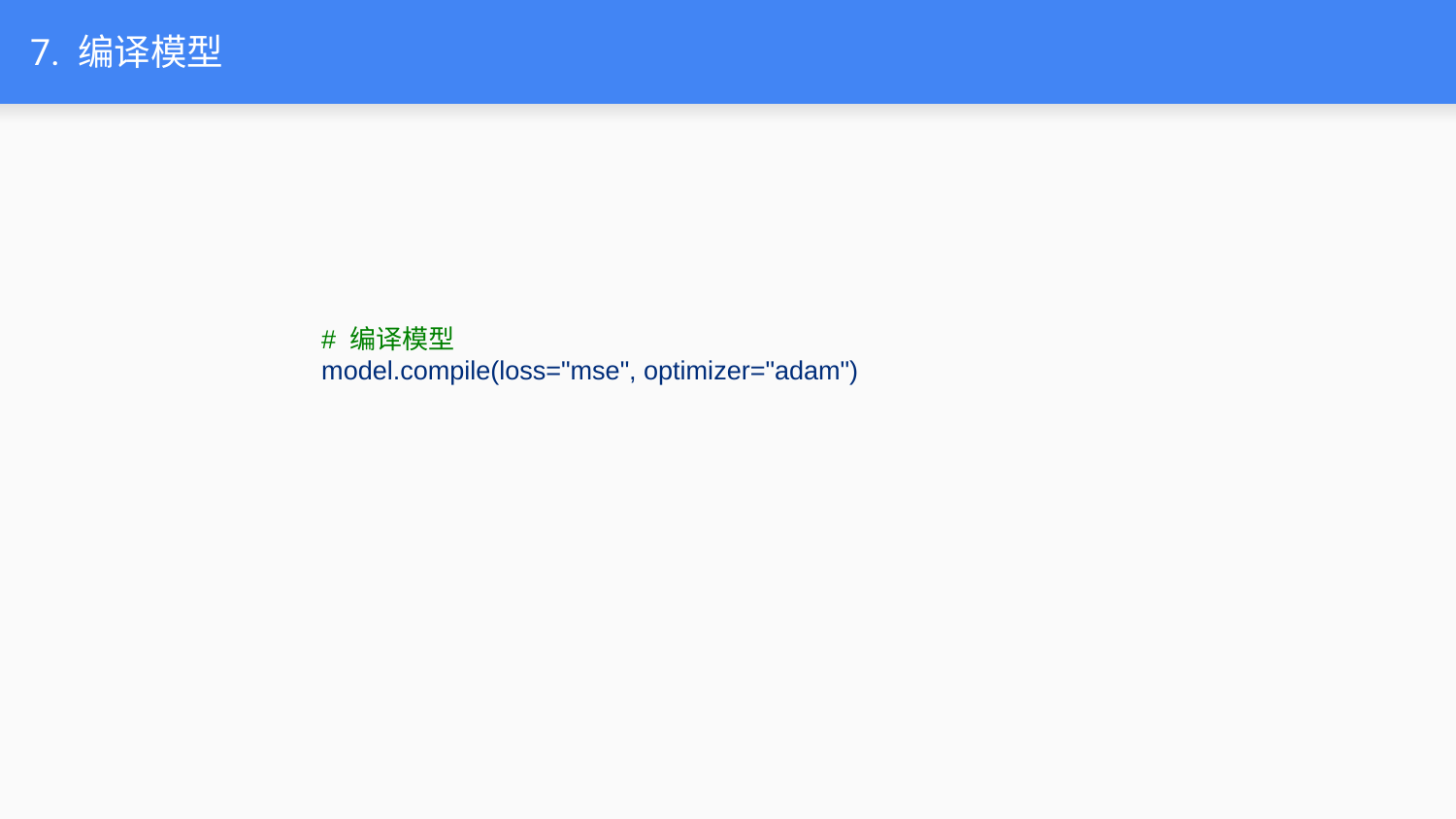

# 7. 编译模型
# 编译模型
model.compile(loss="mse", optimizer="adam")